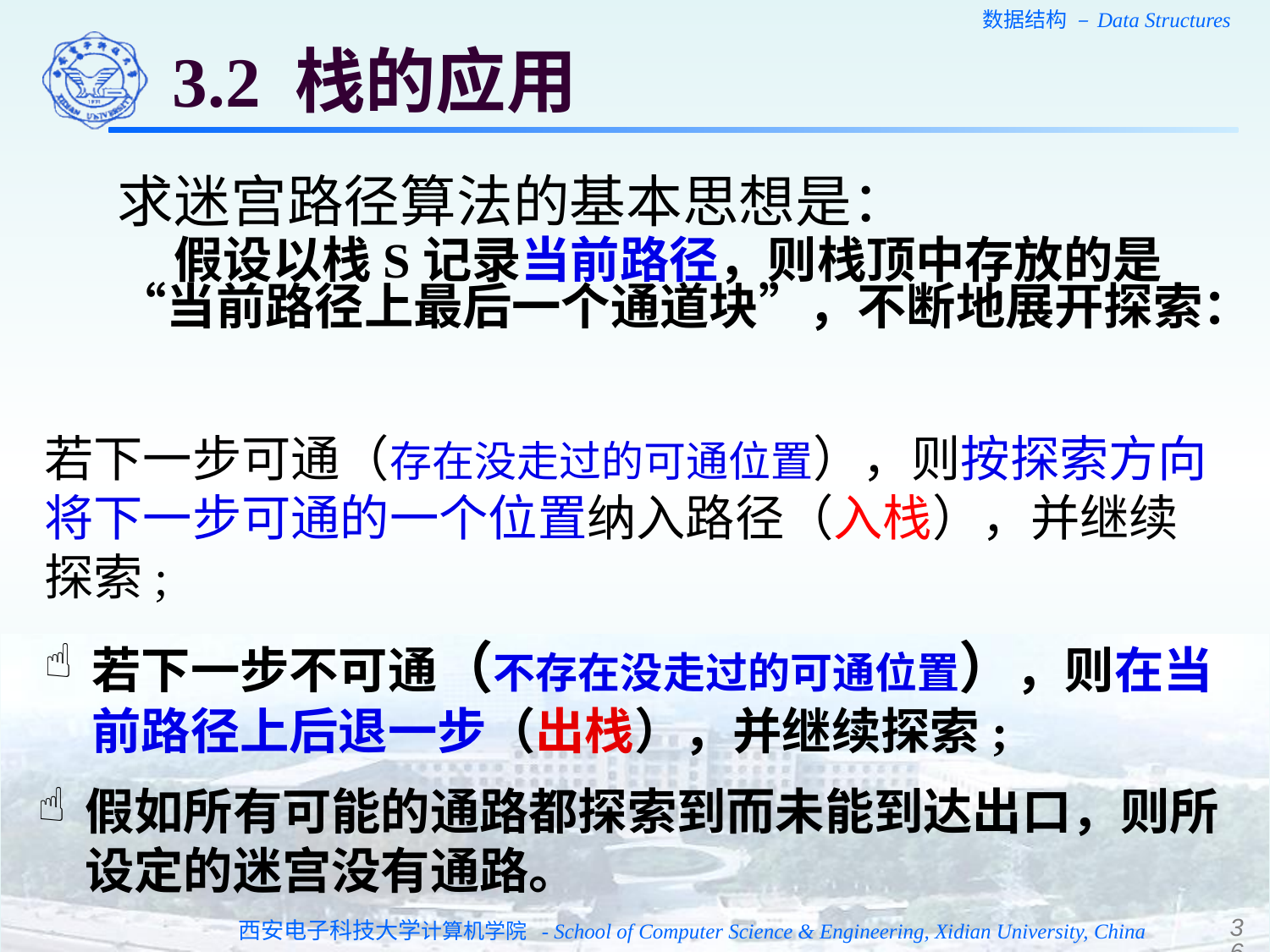

3.2 栈的应用
求迷宫路径算法的基本思想是：
    假设以栈S记录当前路径，则栈顶中存放的是“当前路径上最后一个通道块”，不断地展开探索：
若下一步可通（存在没走过的可通位置），则按探索方向将下一步可通的一个位置纳入路径（入栈），并继续探索;
若下一步不可通（不存在没走过的可通位置），则在当前路径上后退一步（出栈），并继续探索;
假如所有可能的通路都探索到而未能到达出口，则所设定的迷宫没有通路。
36